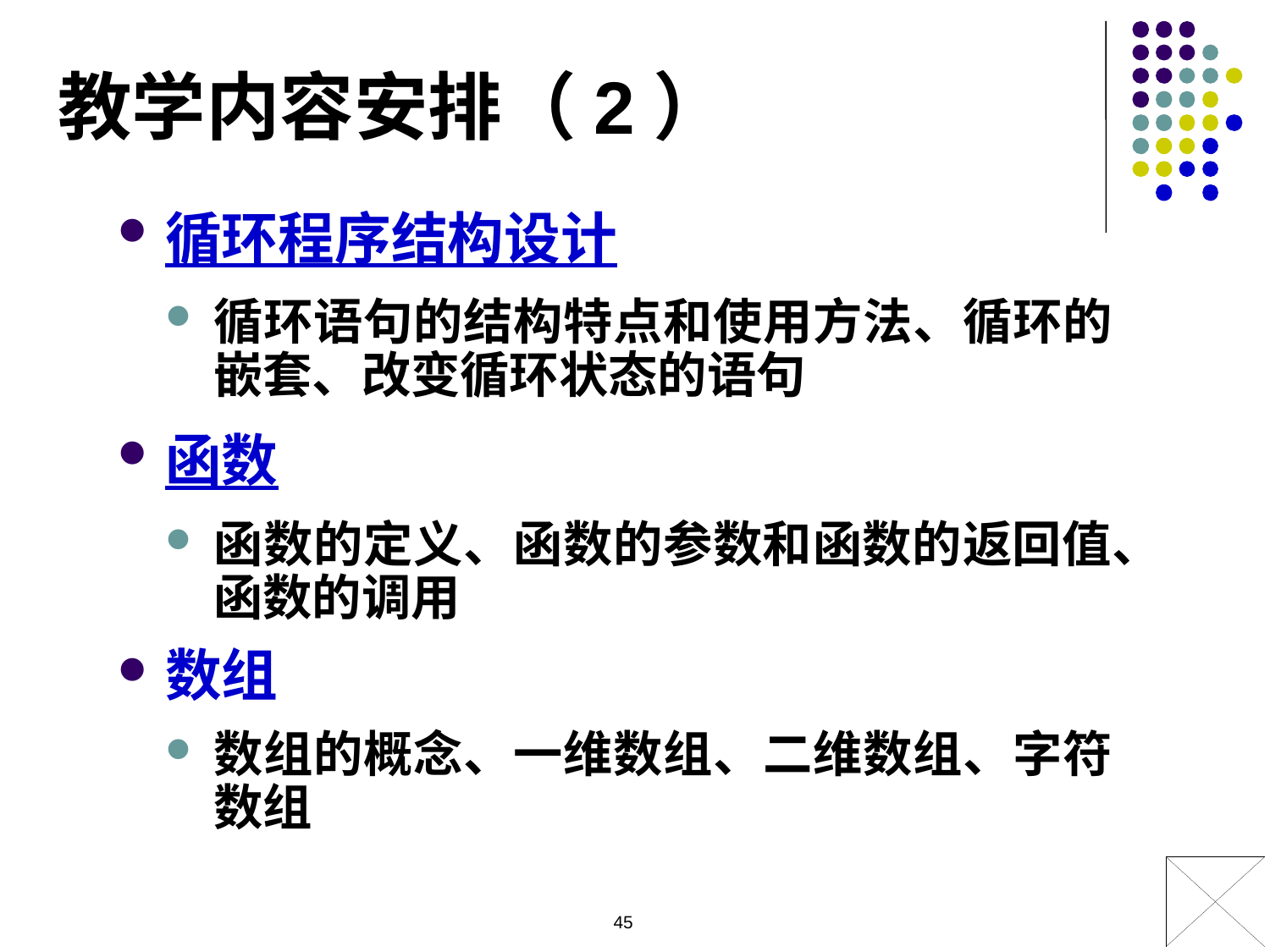

教学内容安排（2）
循环程序结构设计
循环语句的结构特点和使用方法、循环的嵌套、改变循环状态的语句
函数
函数的定义、函数的参数和函数的返回值、函数的调用
数组
数组的概念、一维数组、二维数组、字符数组
45